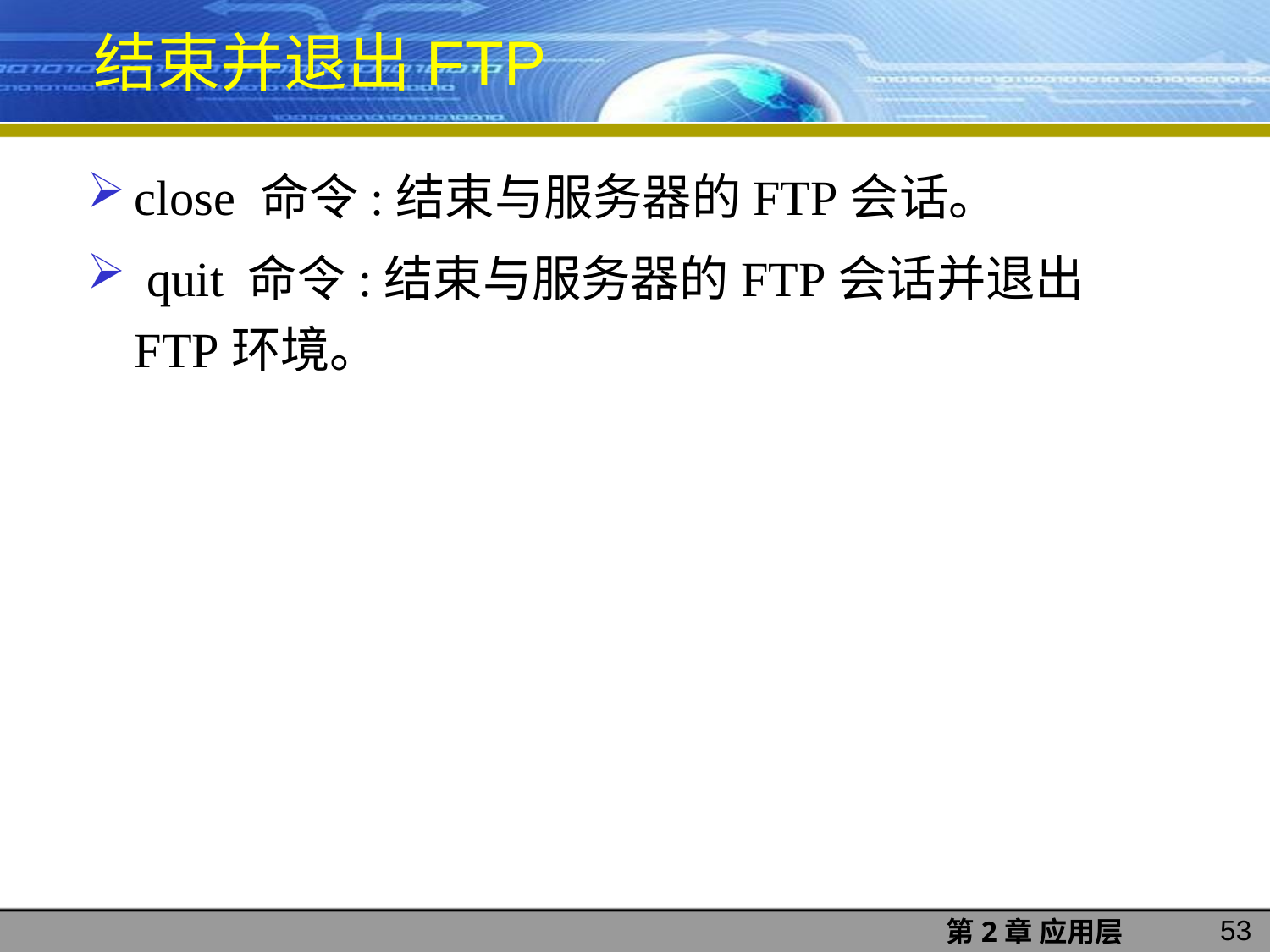

# 结束并退出FTP
close 命令:结束与服务器的FTP会话。
 quit 命令:结束与服务器的FTP会话并退出FTP环境。
53